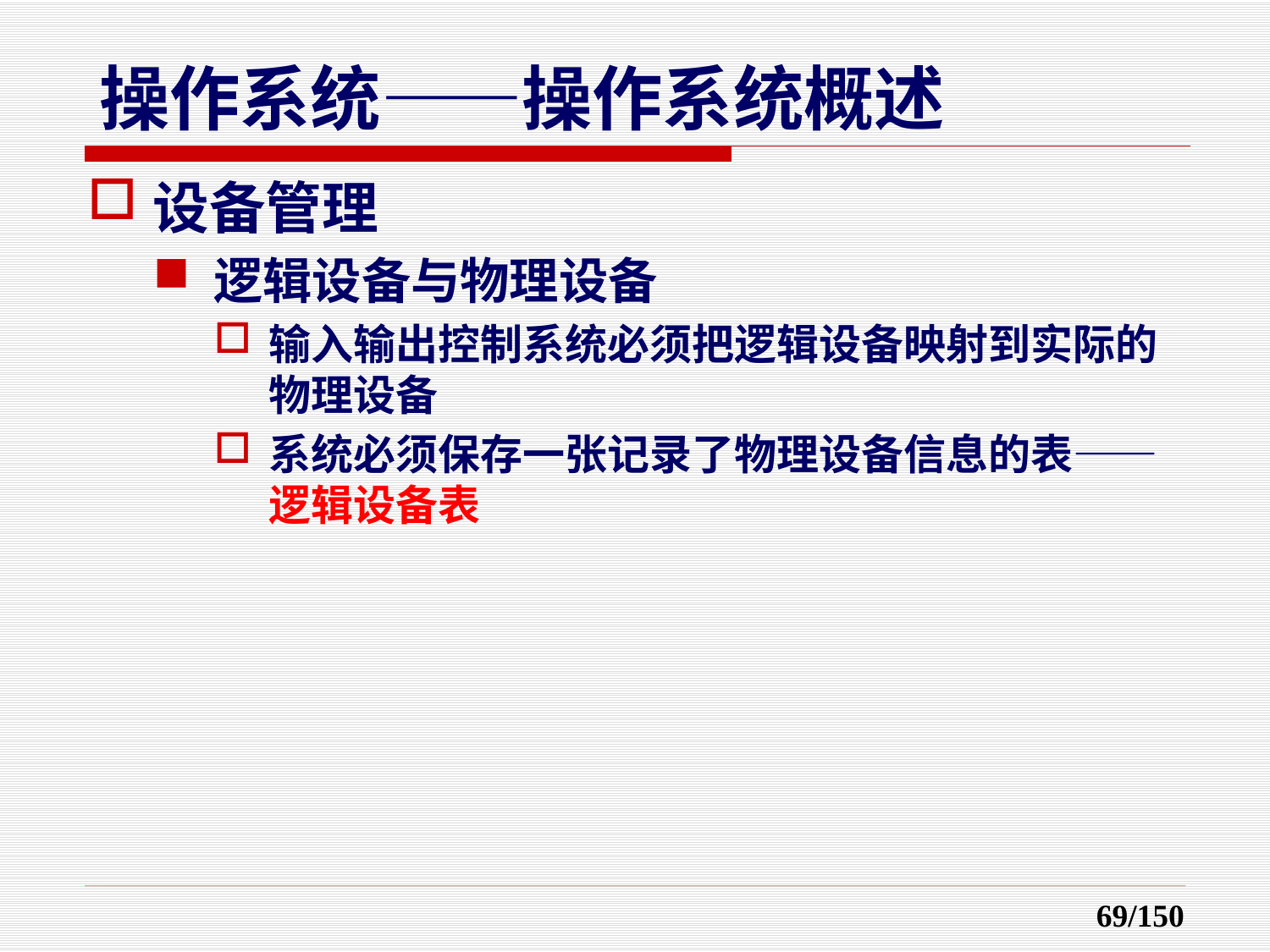

设备管理
逻辑设备与物理设备
输入输出控制系统必须把逻辑设备映射到实际的物理设备
系统必须保存一张记录了物理设备信息的表——逻辑设备表